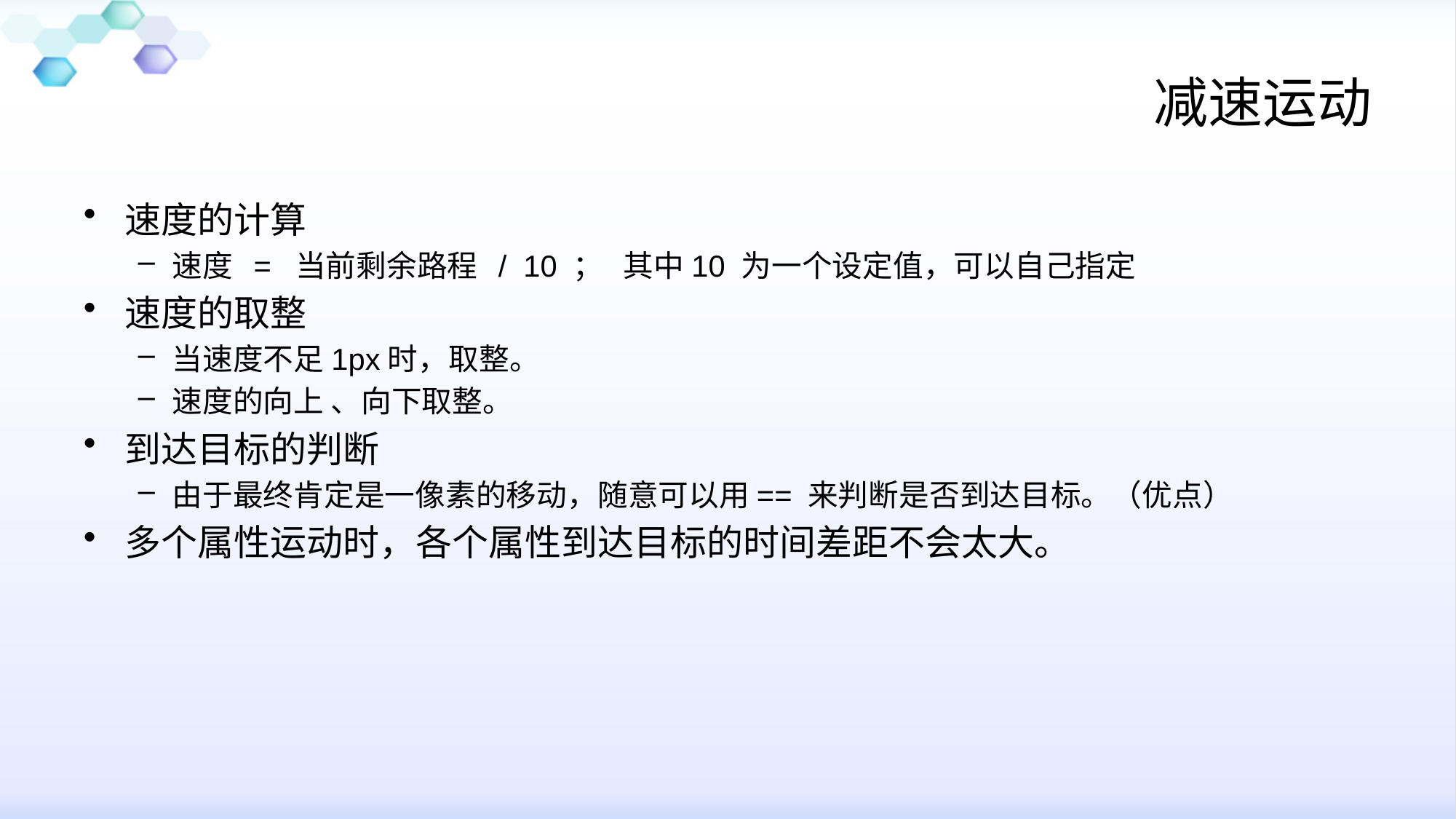

# 减速运动
速度的计算
速度  =  当前剩余路程  /  10 ；   其中10 为一个设定值，可以自己指定
速度的取整
当速度不足1px时，取整。
速度的向上 、向下取整。
到达目标的判断
由于最终肯定是一像素的移动，随意可以用== 来判断是否到达目标。（优点）
多个属性运动时，各个属性到达目标的时间差距不会太大。